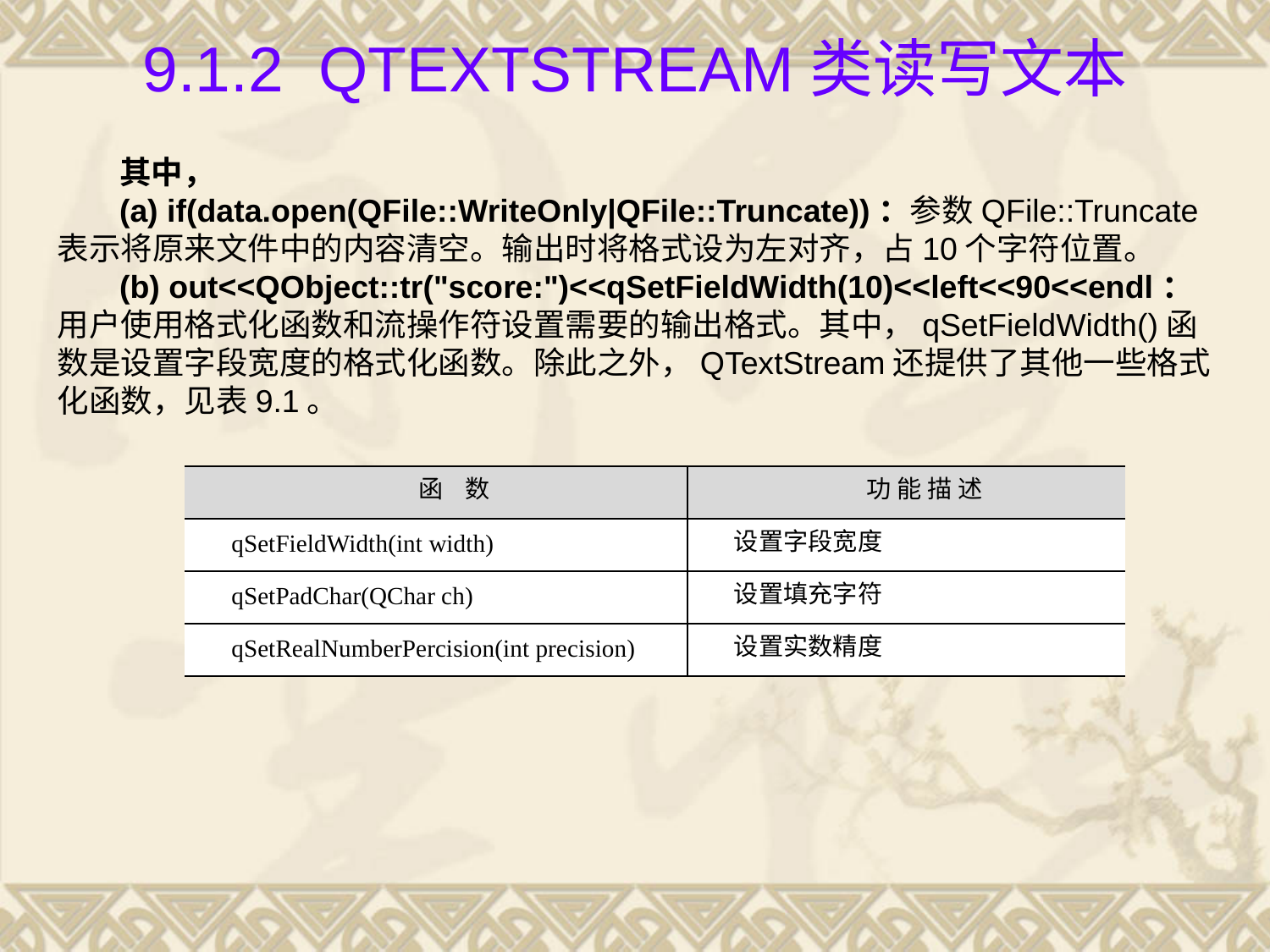

# 9.1.2  QTextStream类读写文本
其中，
(a) if(data.open(QFile::WriteOnly|QFile::Truncate))：参数QFile::Truncate表示将原来文件中的内容清空。输出时将格式设为左对齐，占10个字符位置。
(b) out<<QObject::tr("score:")<<qSetFieldWidth(10)<<left<<90<<endl：用户使用格式化函数和流操作符设置需要的输出格式。其中，qSetFieldWidth()函数是设置字段宽度的格式化函数。除此之外，QTextStream还提供了其他一些格式化函数，见表9.1。

| 函 数 | 功 能 描 述 |
| --- | --- |
| qSetFieldWidth(int width) | 设置字段宽度 |
| qSetPadChar(QChar ch) | 设置填充字符 |
| qSetRealNumberPercision(int precision) | 设置实数精度 |